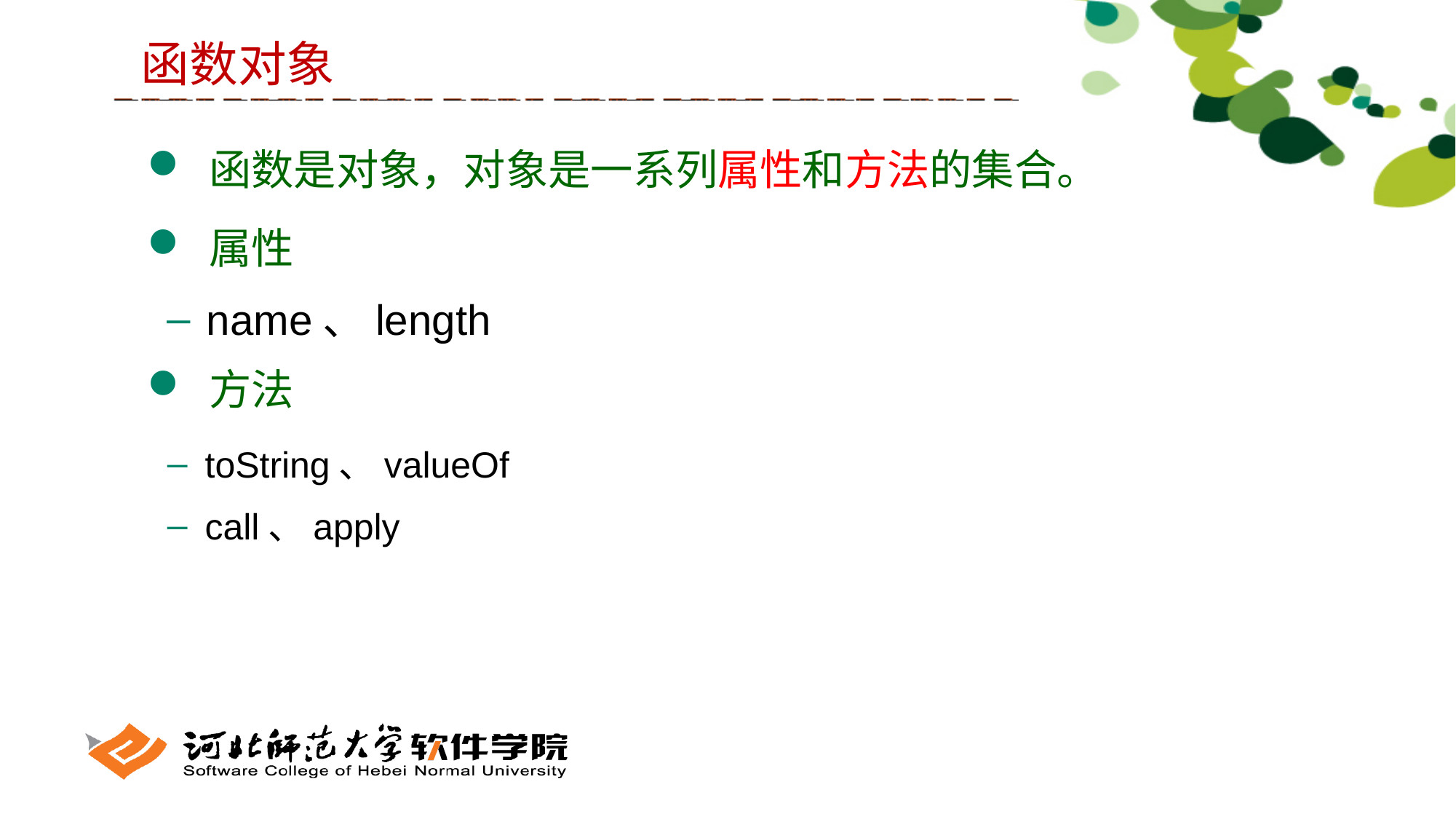

函数对象
 函数是对象，对象是一系列属性和方法的集合。
 属性
 name、length
 方法
 toString、valueOf
 call、apply